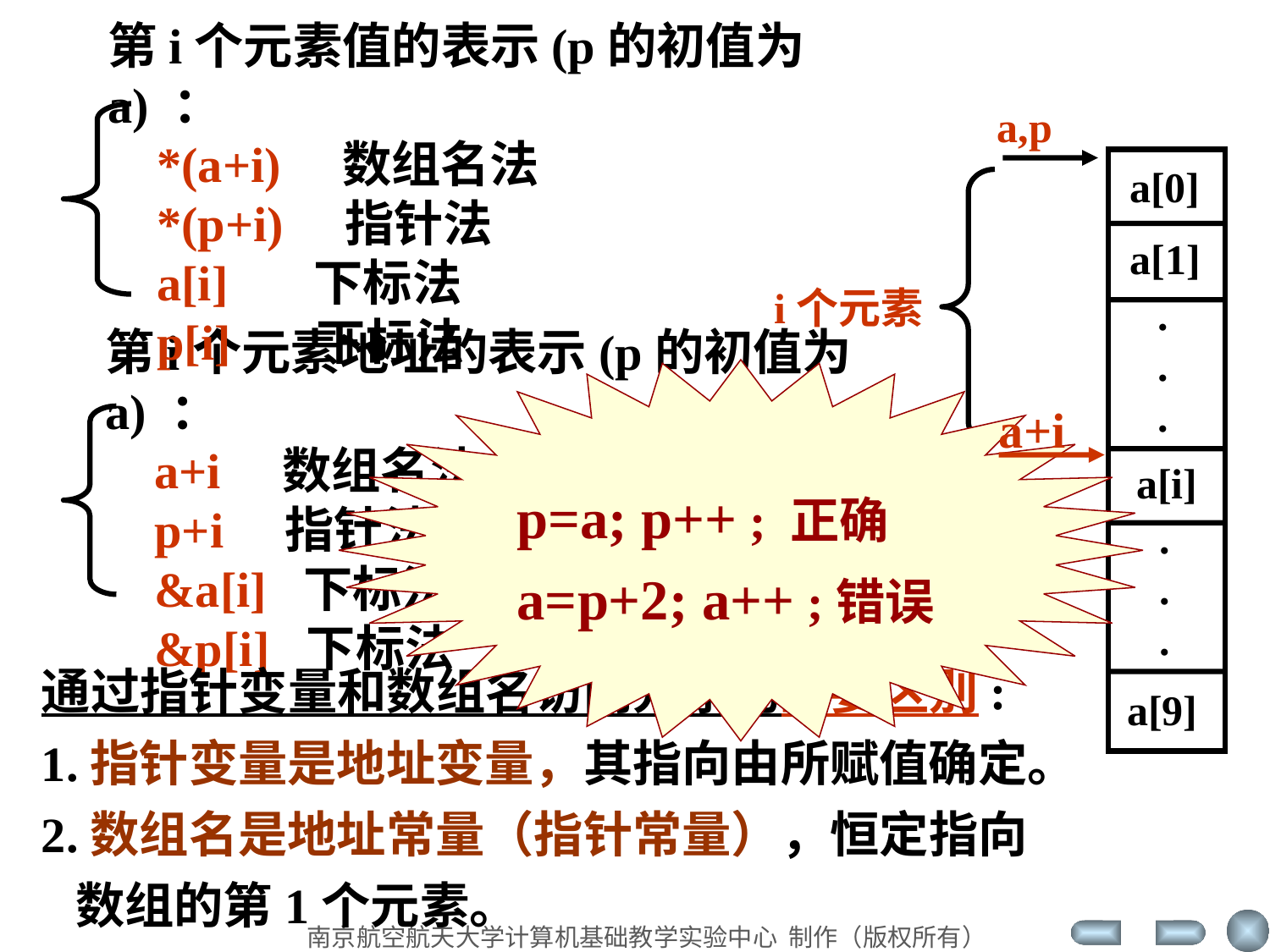

第i个元素值的表示(p的初值为a) ：
    *(a+i)    数组名法
    *(p+i)    指针法
    a[i]      下标法
    p[i]      下标法

a,p

a[0]

a[1]
i个元素
.
.
.

a[i]
.
.
.

a[9]
第i个元素地址的表示(p的初值为a) ：
    a+i    数组名法
    p+i    指针法
    &a[i]  下标法
    &p[i]  下标法

p=a; p++ ; 正确
a=p+2; a++ ;错误
a+i

通过指针变量和数组名访问元素的重要区别:
1.指针变量是地址变量，其指向由所赋值确定。
2.数组名是地址常量（指针常量），恒定指向
  数组的第1个元素。